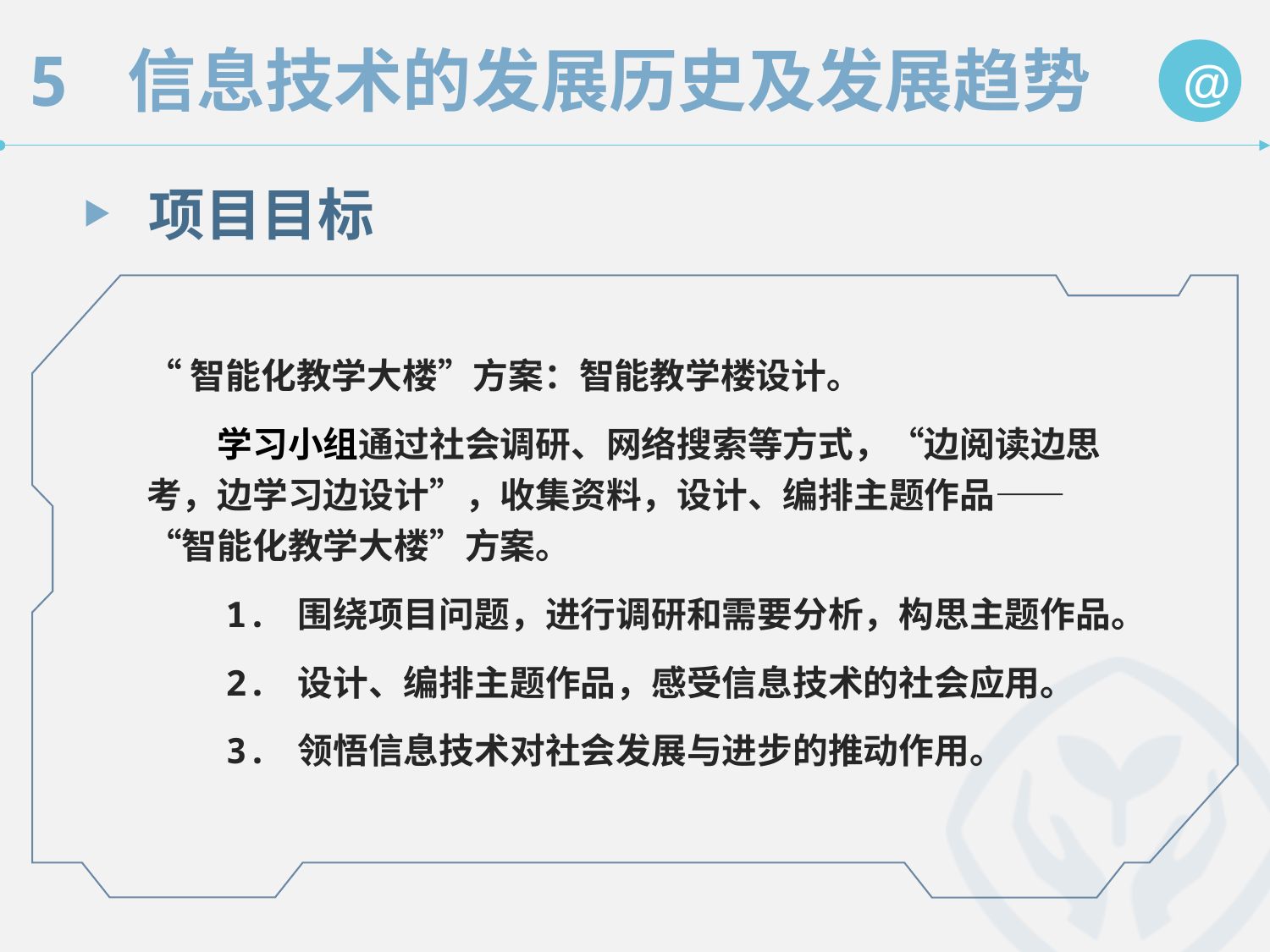

项目目标

“智能化教学大楼”方案：智能教学楼设计。
　　学习小组通过社会调研、网络搜索等方式，“边阅读边思考，边学习边设计”，收集资料，设计、编排主题作品——“智能化教学大楼”方案。
　　1. 围绕项目问题，进行调研和需要分析，构思主题作品。
　　2. 设计、编排主题作品，感受信息技术的社会应用。
　　3. 领悟信息技术对社会发展与进步的推动作用。